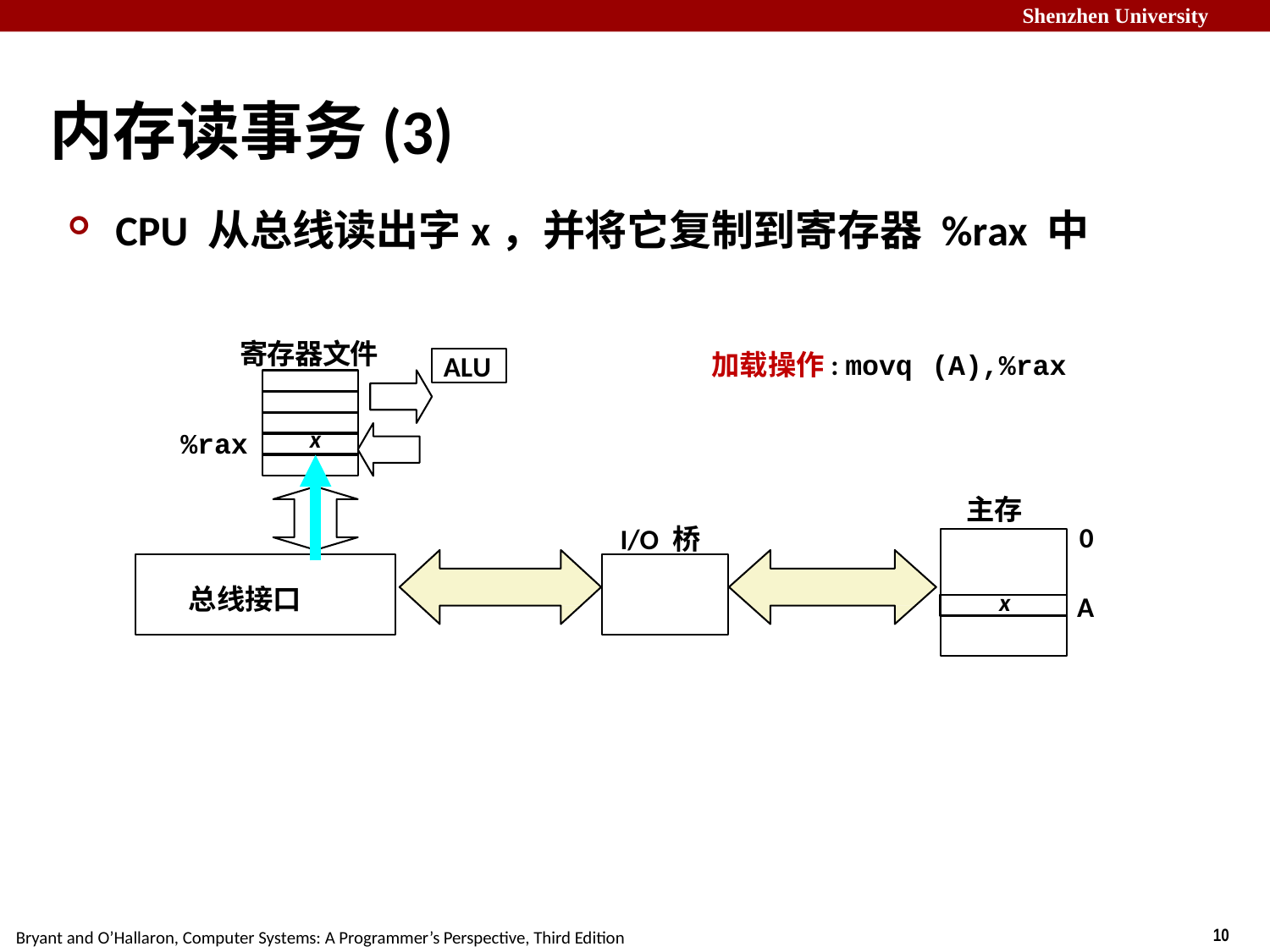

# 内存读事务(3)
CPU 从总线读出字x，并将它复制到寄存器 %rax 中
寄存器文件
加载操作: movq
(A),%rax
ALU

x
%rax

主存
0
I/O 桥

总线接口
x
A